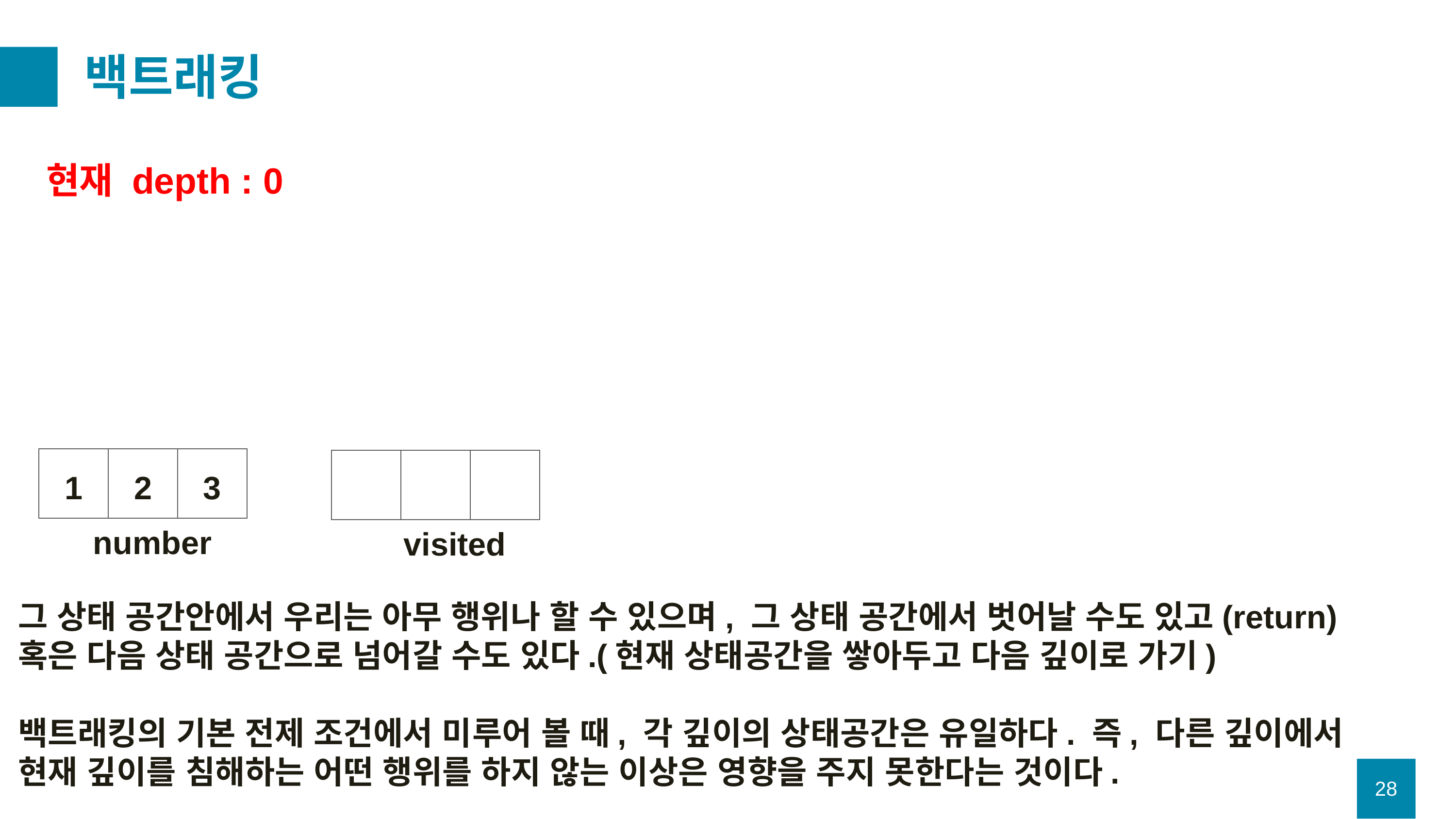

# 백트래킹
현재 depth : 0
| 1 | 2 | 3 |
| --- | --- | --- |
|  |  |  |
| --- | --- | --- |
number
visited
그 상태 공간안에서 우리는 아무 행위나 할 수 있으며, 그 상태 공간에서 벗어날 수도 있고(return) 혹은 다음 상태 공간으로 넘어갈 수도 있다.(현재 상태공간을 쌓아두고 다음 깊이로 가기)

백트래킹의 기본 전제 조건에서 미루어 볼 때, 각 깊이의 상태공간은 유일하다. 즉, 다른 깊이에서 현재 깊이를 침해하는 어떤 행위를 하지 않는 이상은 영향을 주지 못한다는 것이다.
28